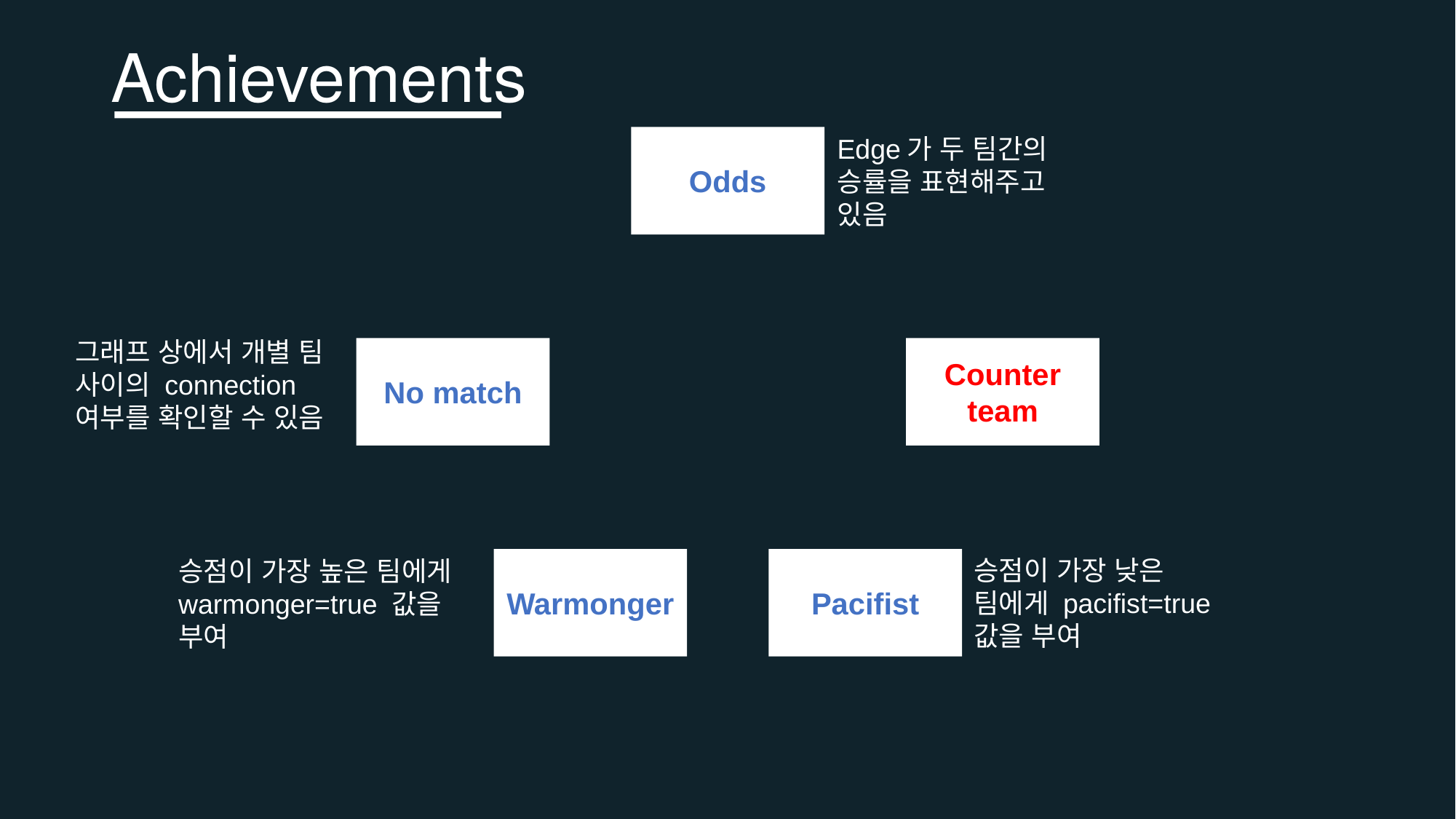

# Achievements

Edge가 두 팀간의 승률을 표현해주고 있음
Odds
그래프 상에서 개별 팀 사이의 connection 여부를 확인할 수 있음
No match
Counter team
승점이 가장 낮은 팀에게 pacifist=true 값을 부여
승점이 가장 높은 팀에게 warmonger=true 값을 부여
Warmonger
Pacifist